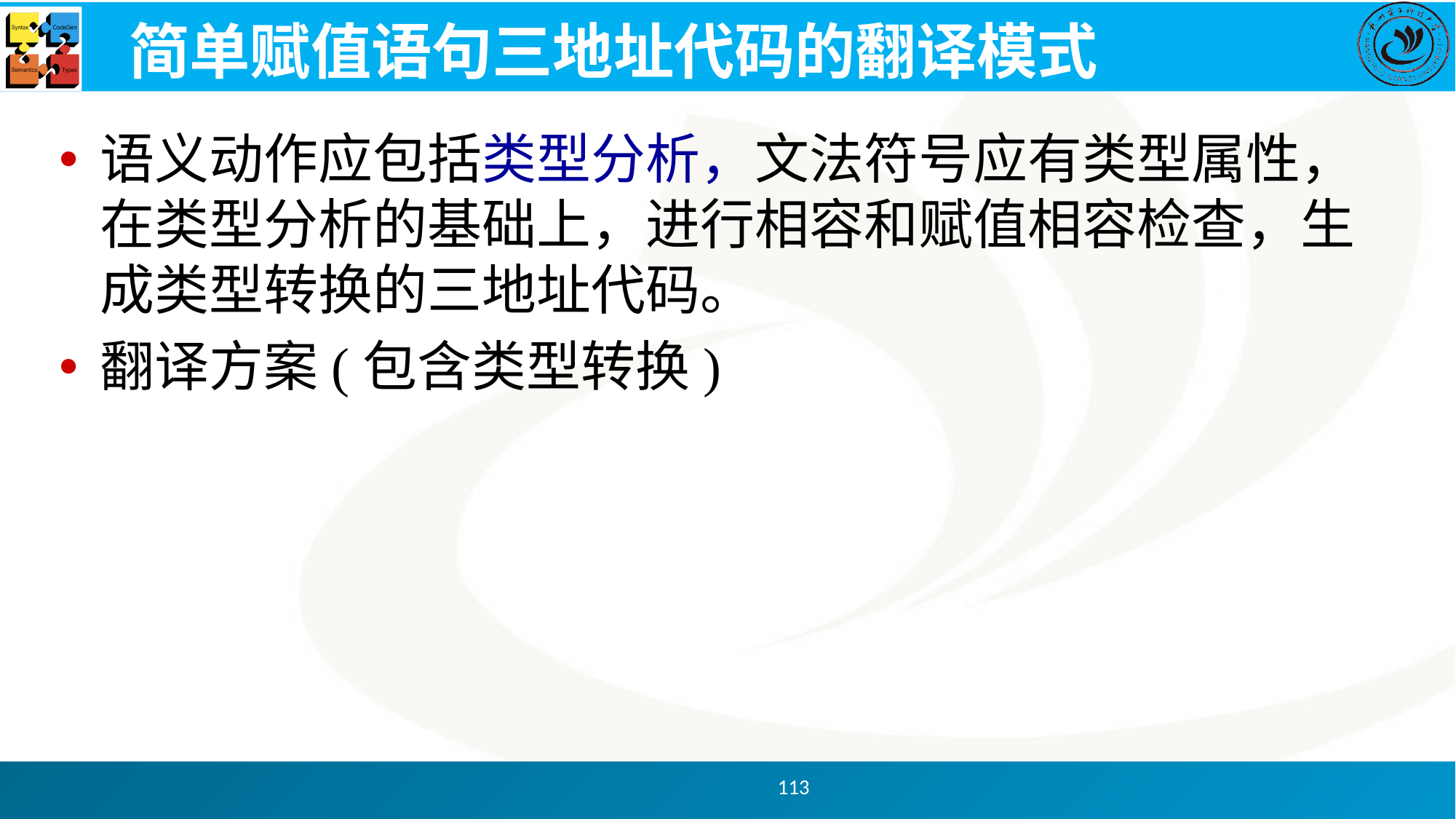

# 简单赋值语句三地址代码的翻译模式
语义动作应包括类型分析，文法符号应有类型属性，在类型分析的基础上，进行相容和赋值相容检查，生成类型转换的三地址代码。
翻译方案(包含类型转换)
113